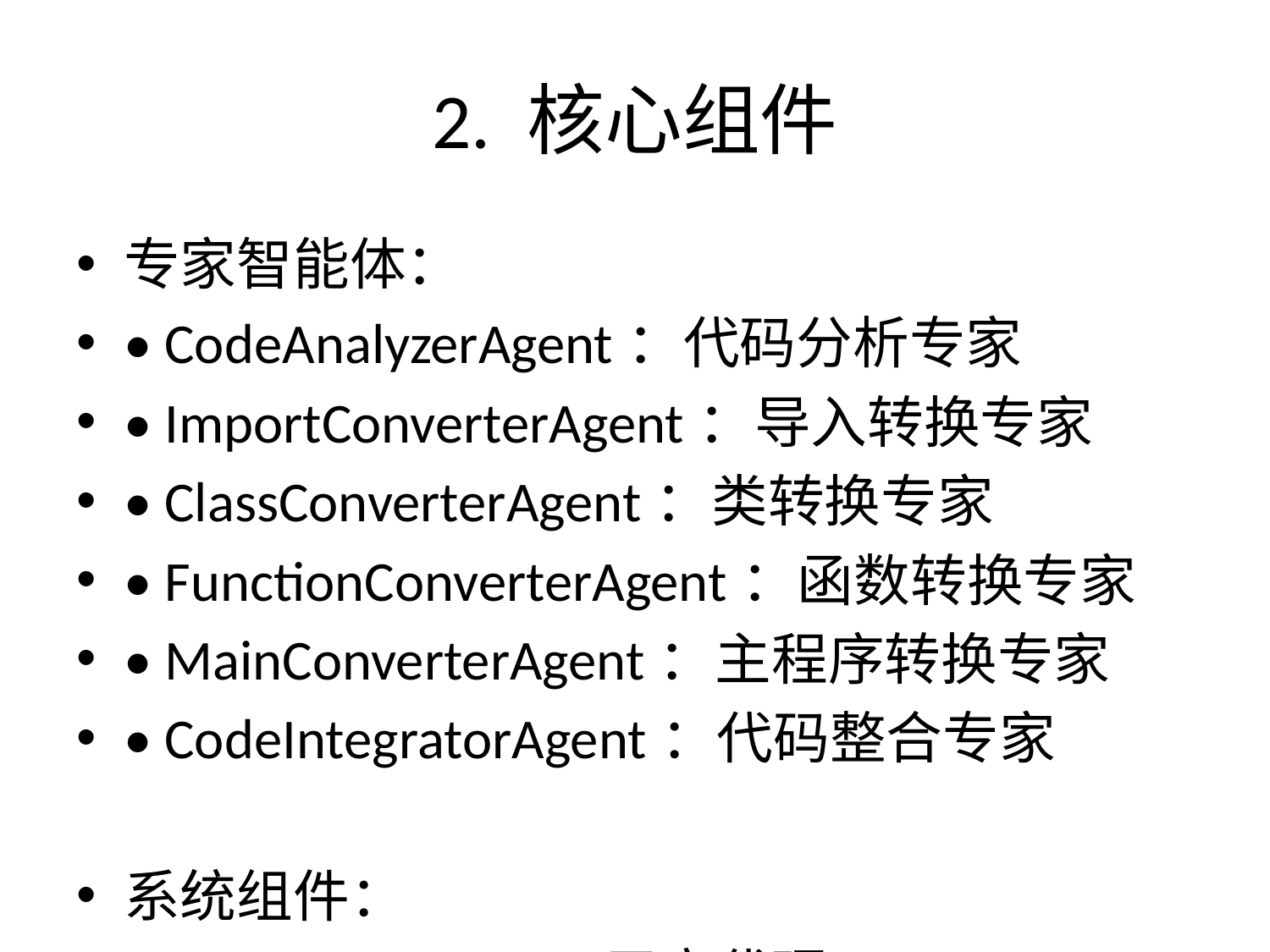

# 2. 核心组件
专家智能体：
• CodeAnalyzerAgent：代码分析专家
• ImportConverterAgent：导入转换专家
• ClassConverterAgent：类转换专家
• FunctionConverterAgent：函数转换专家
• MainConverterAgent：主程序转换专家
• CodeIntegratorAgent：代码整合专家

系统组件：
• UserProxyAgent：用户代理
• GroupChat：群聊系统
• GroupChatManager：群聊管理器